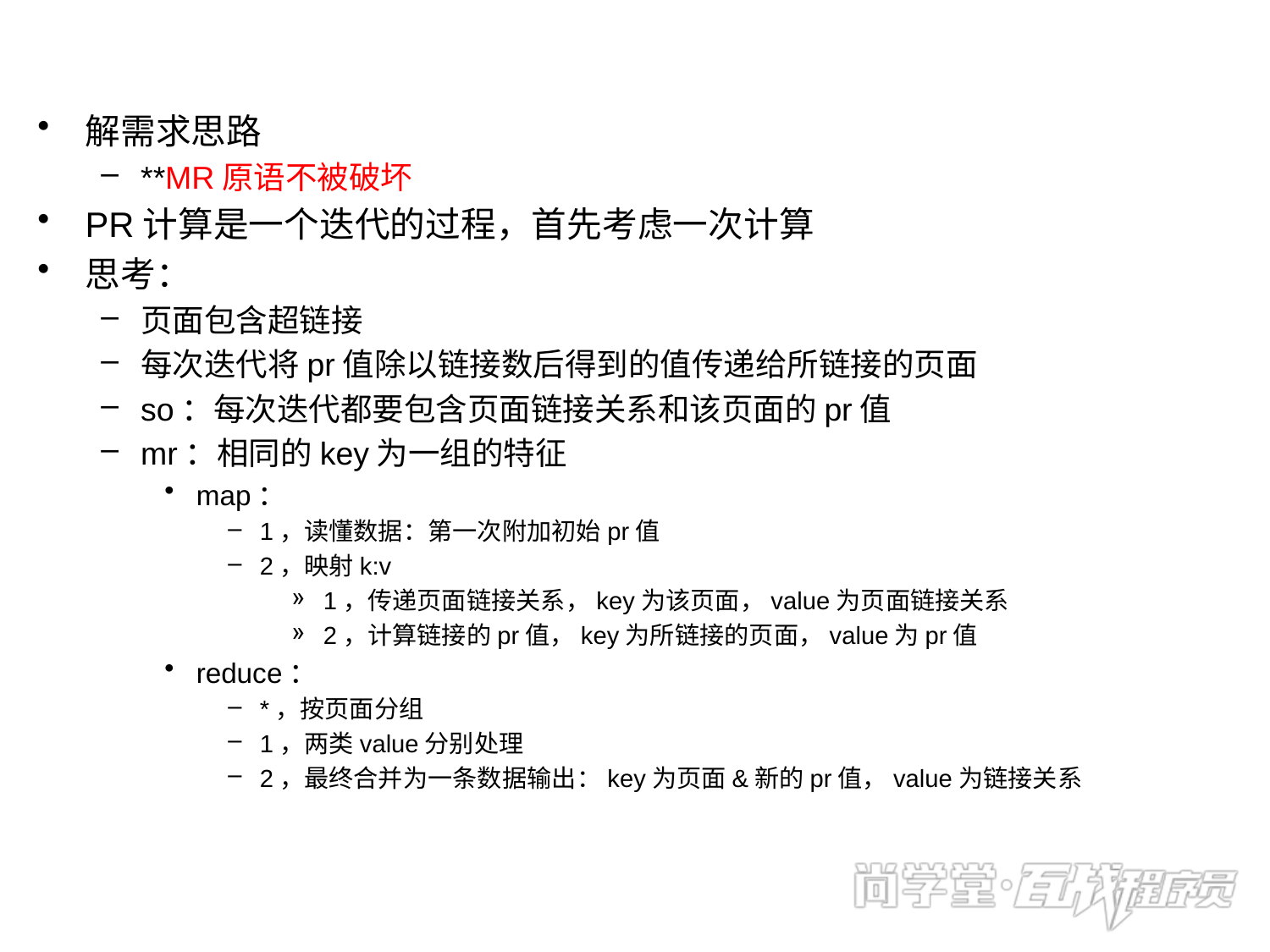

解需求思路
**MR原语不被破坏
PR计算是一个迭代的过程，首先考虑一次计算
思考：
页面包含超链接
每次迭代将pr值除以链接数后得到的值传递给所链接的页面
so：每次迭代都要包含页面链接关系和该页面的pr值
mr：相同的key为一组的特征
map：
1，读懂数据：第一次附加初始pr值
2，映射k:v
1，传递页面链接关系，key为该页面，value为页面链接关系
2，计算链接的pr值，key为所链接的页面，value为pr值
reduce：
*，按页面分组
1，两类value分别处理
2，最终合并为一条数据输出：key为页面&新的pr值，value为链接关系